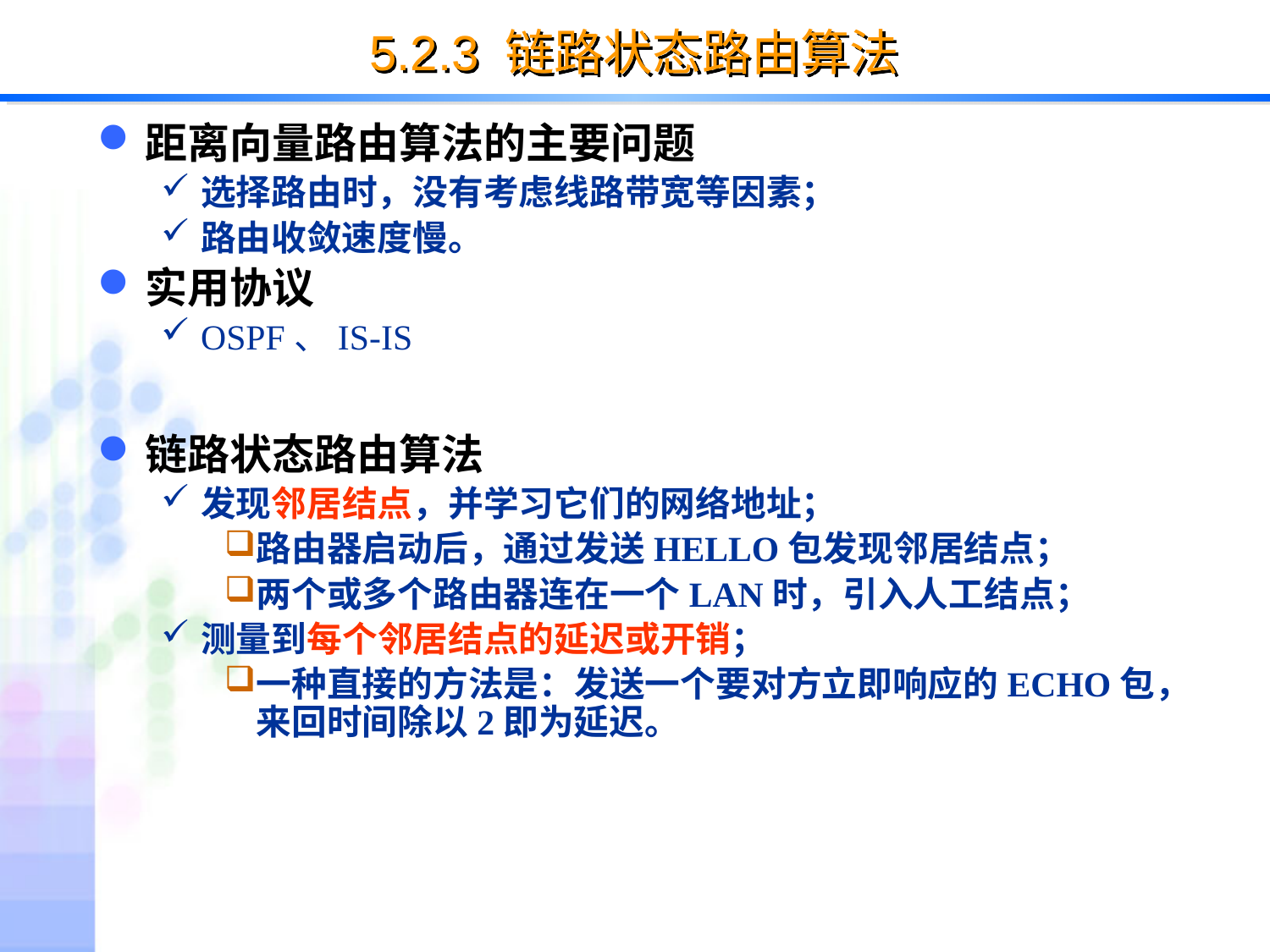

# 5.2.3 链路状态路由算法
距离向量路由算法的主要问题
选择路由时，没有考虑线路带宽等因素；
路由收敛速度慢。
实用协议
OSPF、IS-IS

链路状态路由算法
发现邻居结点，并学习它们的网络地址；
路由器启动后，通过发送HELLO包发现邻居结点；
两个或多个路由器连在一个LAN时，引入人工结点；
测量到每个邻居结点的延迟或开销；
一种直接的方法是：发送一个要对方立即响应的ECHO包，来回时间除以2即为延迟。